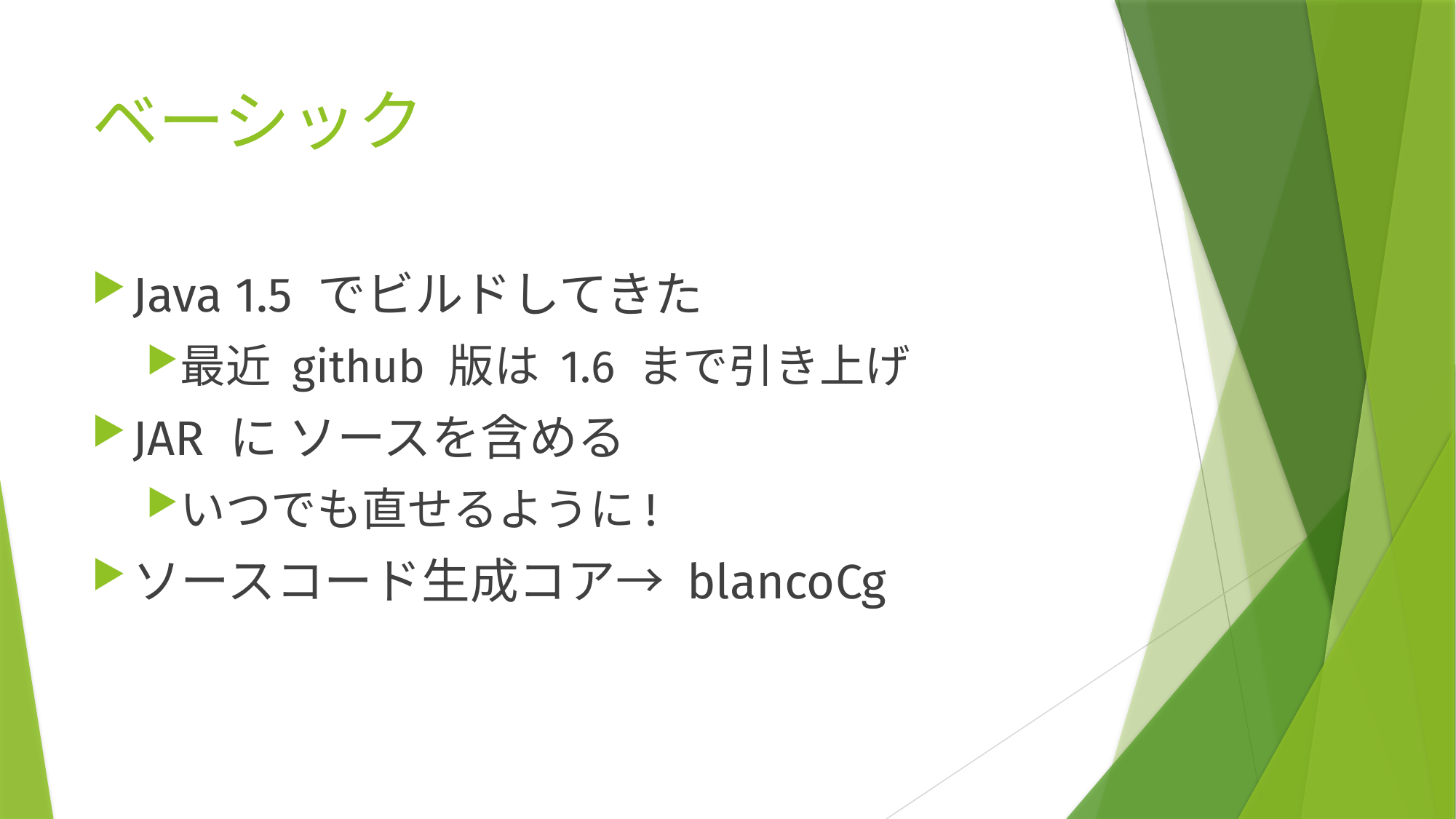

# ベーシック
Java 1.5 でビルドしてきた
最近 github 版は 1.6 まで引き上げ
JAR に ソースを含める
いつでも直せるように!
ソースコード生成コア→ blancoCg